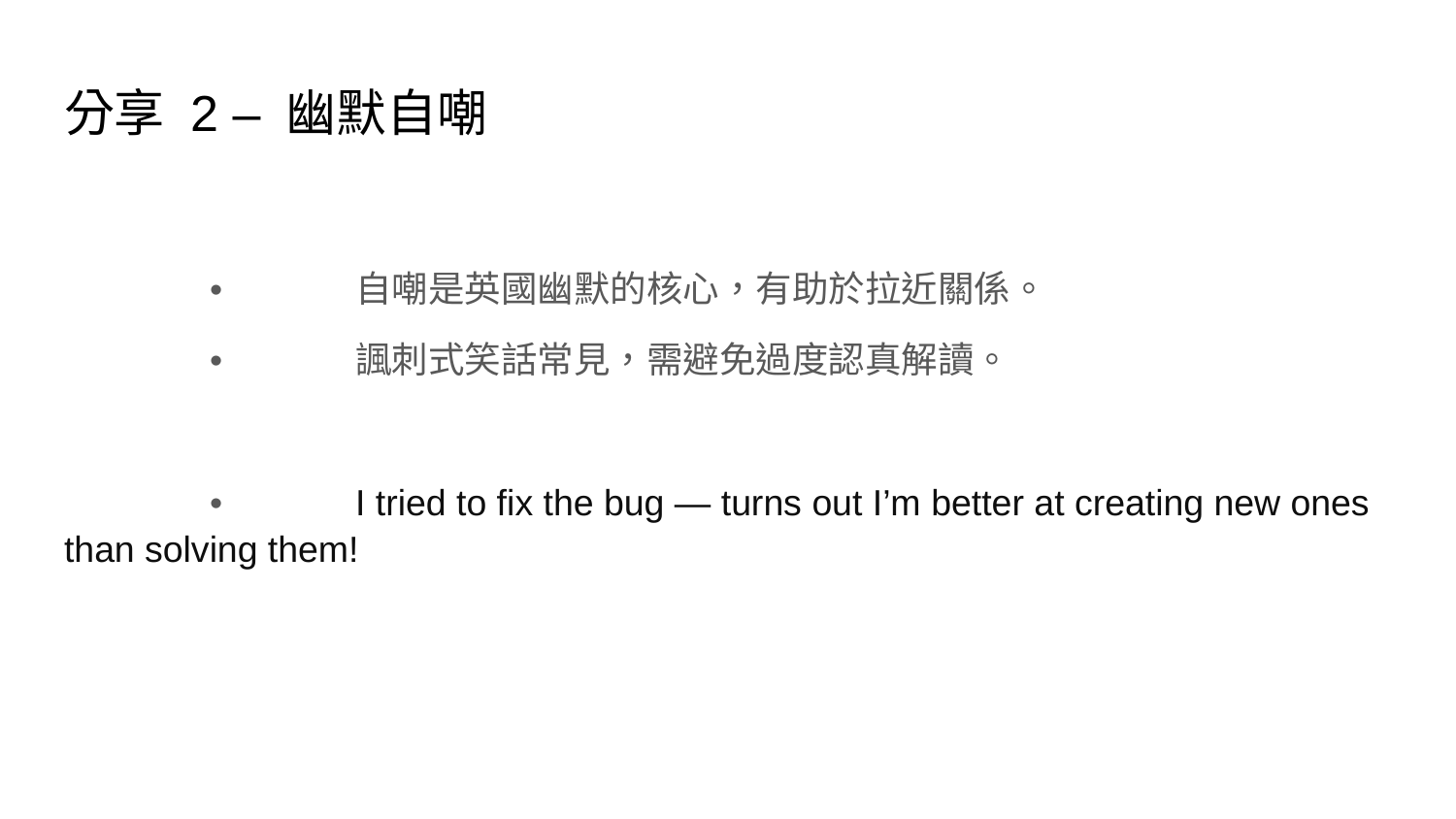

# 分享 2 – 幽默自嘲

	•	自嘲是英國幽默的核心，有助於拉近關係。
	•	諷刺式笑話常見，需避免過度認真解讀。

	•	I tried to fix the bug — turns out I’m better at creating new ones than solving them!